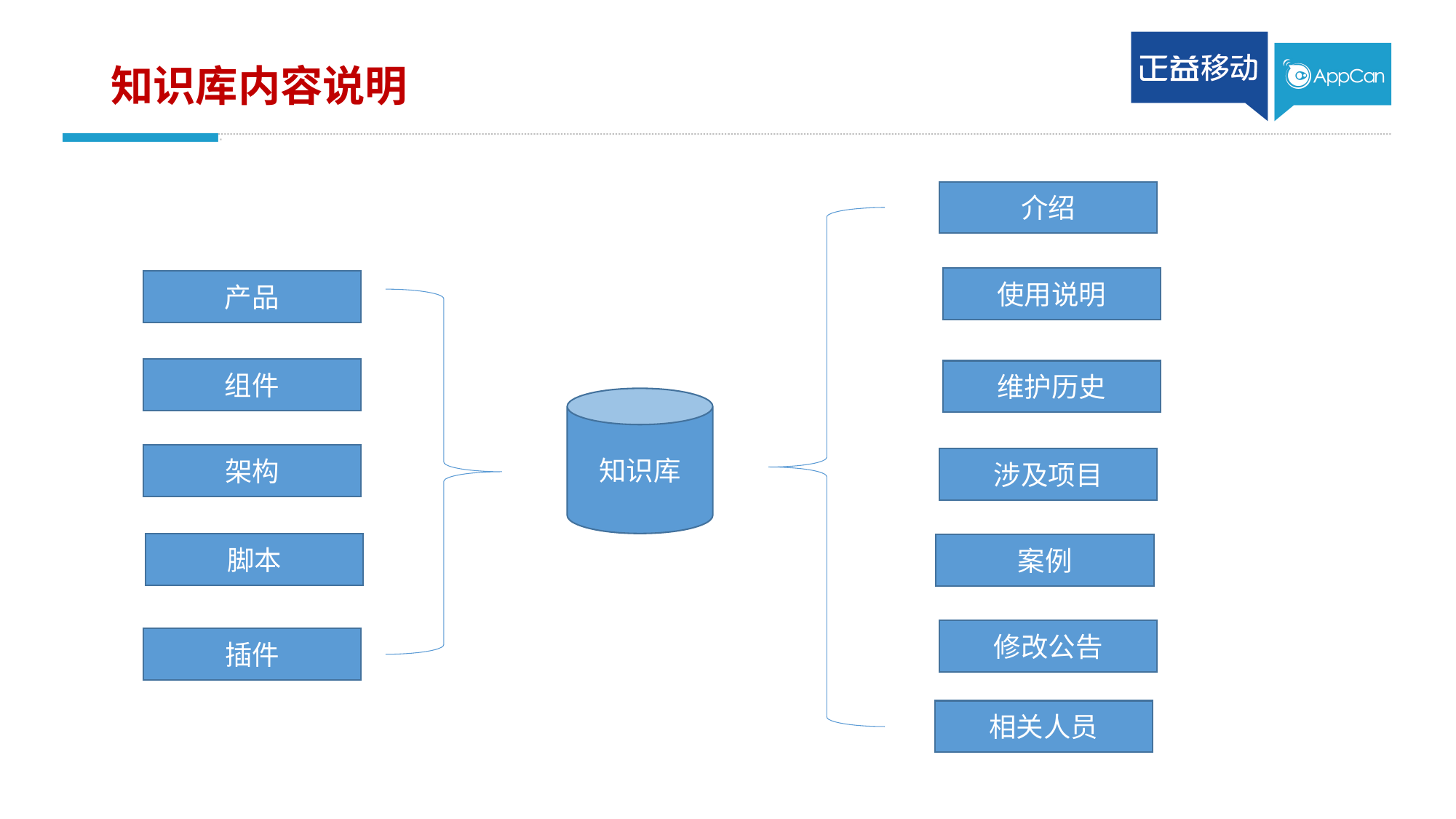

# 知识库内容说明
介绍

使用说明
产品

组件
维护历史
知识库
架构
涉及项目
脚本
案例
修改公告
插件
相关人员